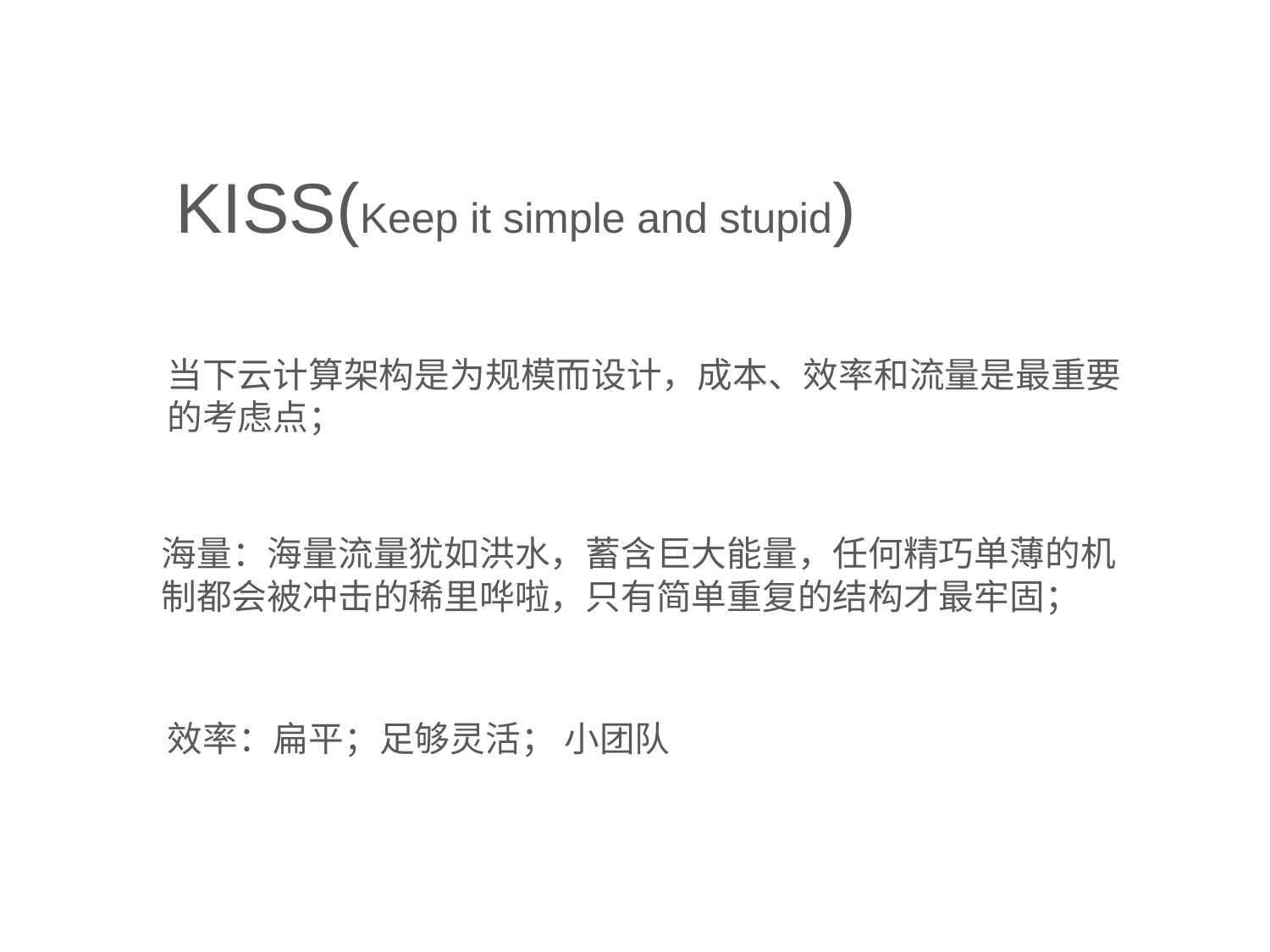

KISS(Keep it simple and stupid)
当下云计算架构是为规模而设计，成本、效率和流量是最重要的考虑点；
海量：海量流量犹如洪水，蓄含巨大能量，任何精巧单薄的机制都会被冲击的稀里哗啦，只有简单重复的结构才最牢固；
效率：扁平；足够灵活； 小团队